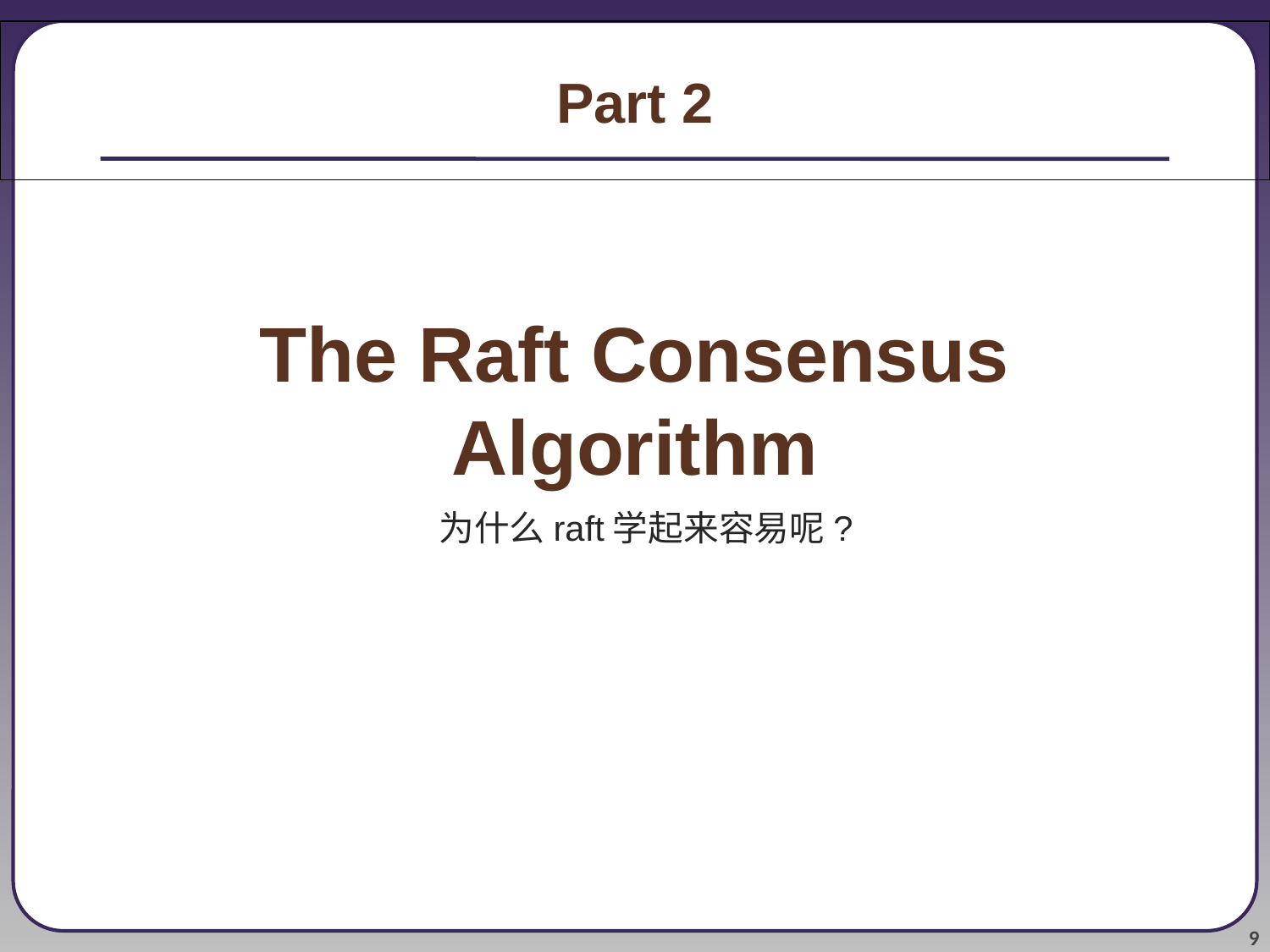

Part 2
# The Raft Consensus Algorithm
为什么raft学起来容易呢?